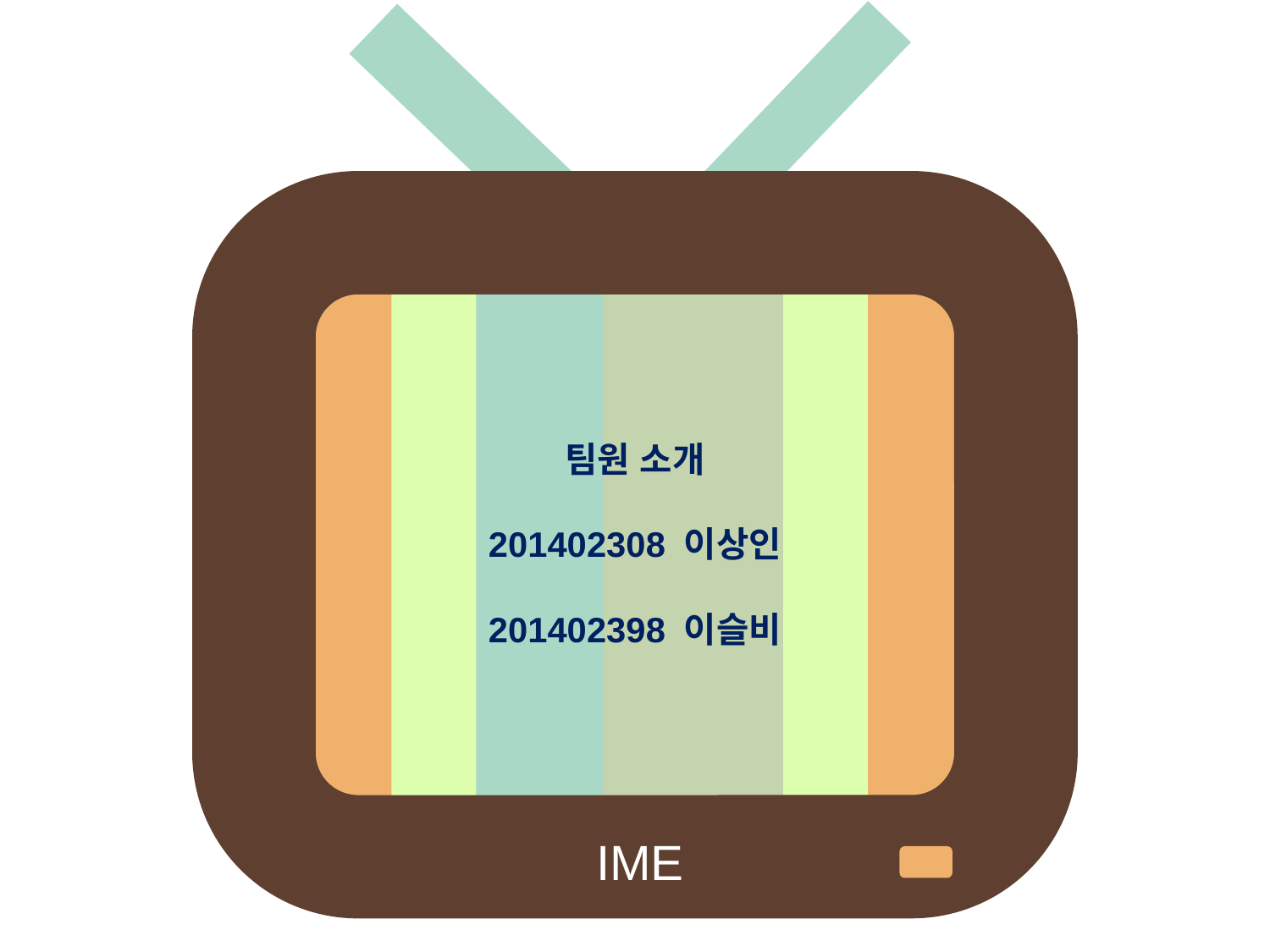

팀원 소개

201402308 이상인

201402398 이슬비
IME